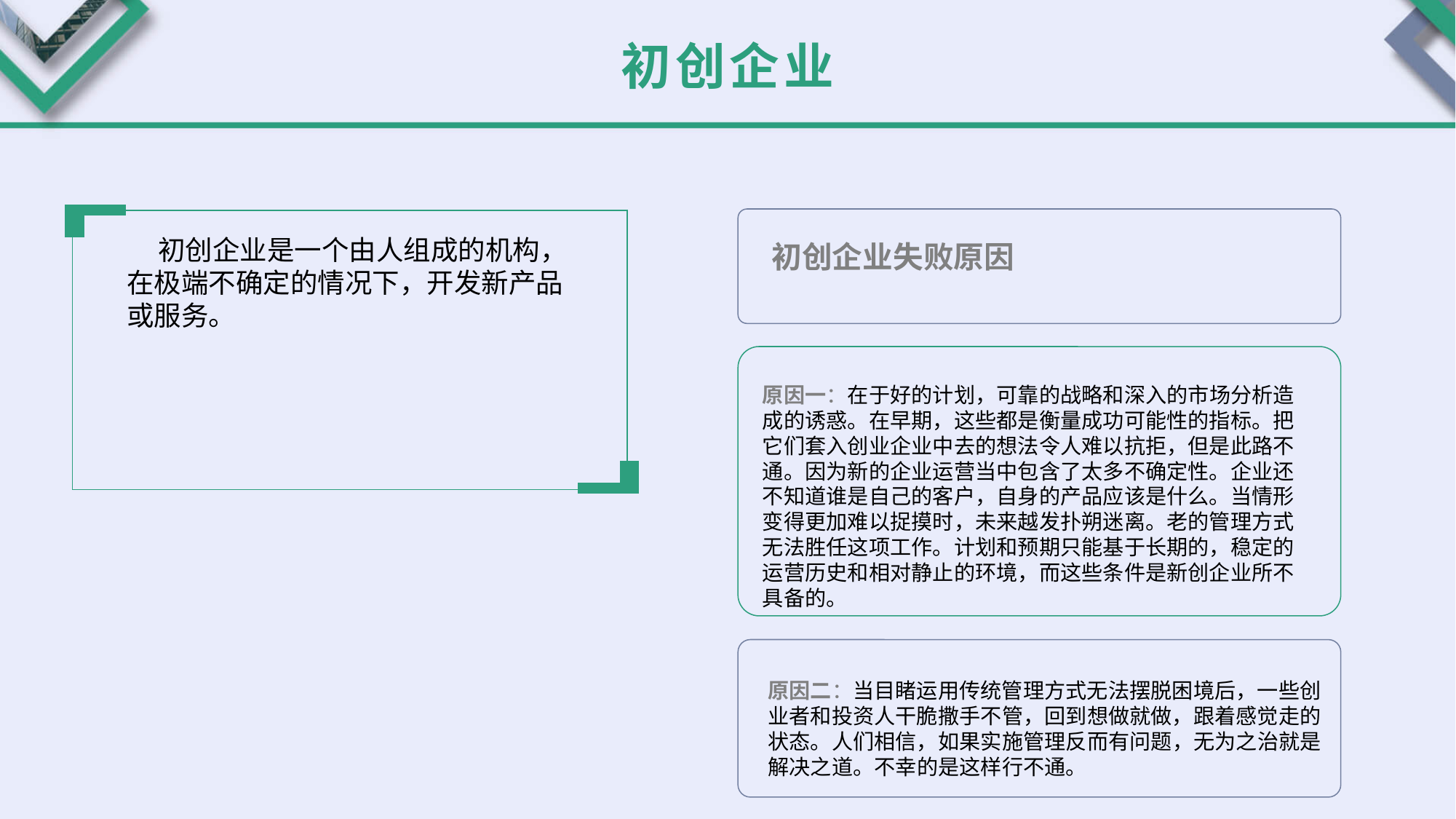

初创企业

    初创企业是一个由人组成的机构，在极端不确定的情况下，开发新产品或服务。

初创企业失败原因

原因一：在于好的计划，可靠的战略和深入的市场分析造成的诱惑。在早期，这些都是衡量成功可能性的指标。把它们套入创业企业中去的想法令人难以抗拒，但是此路不通。因为新的企业运营当中包含了太多不确定性。企业还不知道谁是自己的客户，自身的产品应该是什么。当情形变得更加难以捉摸时，未来越发扑朔迷离。老的管理方式无法胜任这项工作。计划和预期只能基于长期的，稳定的运营历史和相对静止的环境，而这些条件是新创企业所不具备的。

原因二：当目睹运用传统管理方式无法摆脱困境后，一些创业者和投资人干脆撒手不管，回到想做就做，跟着感觉走的状态。人们相信，如果实施管理反而有问题，无为之治就是解决之道。不幸的是这样行不通。